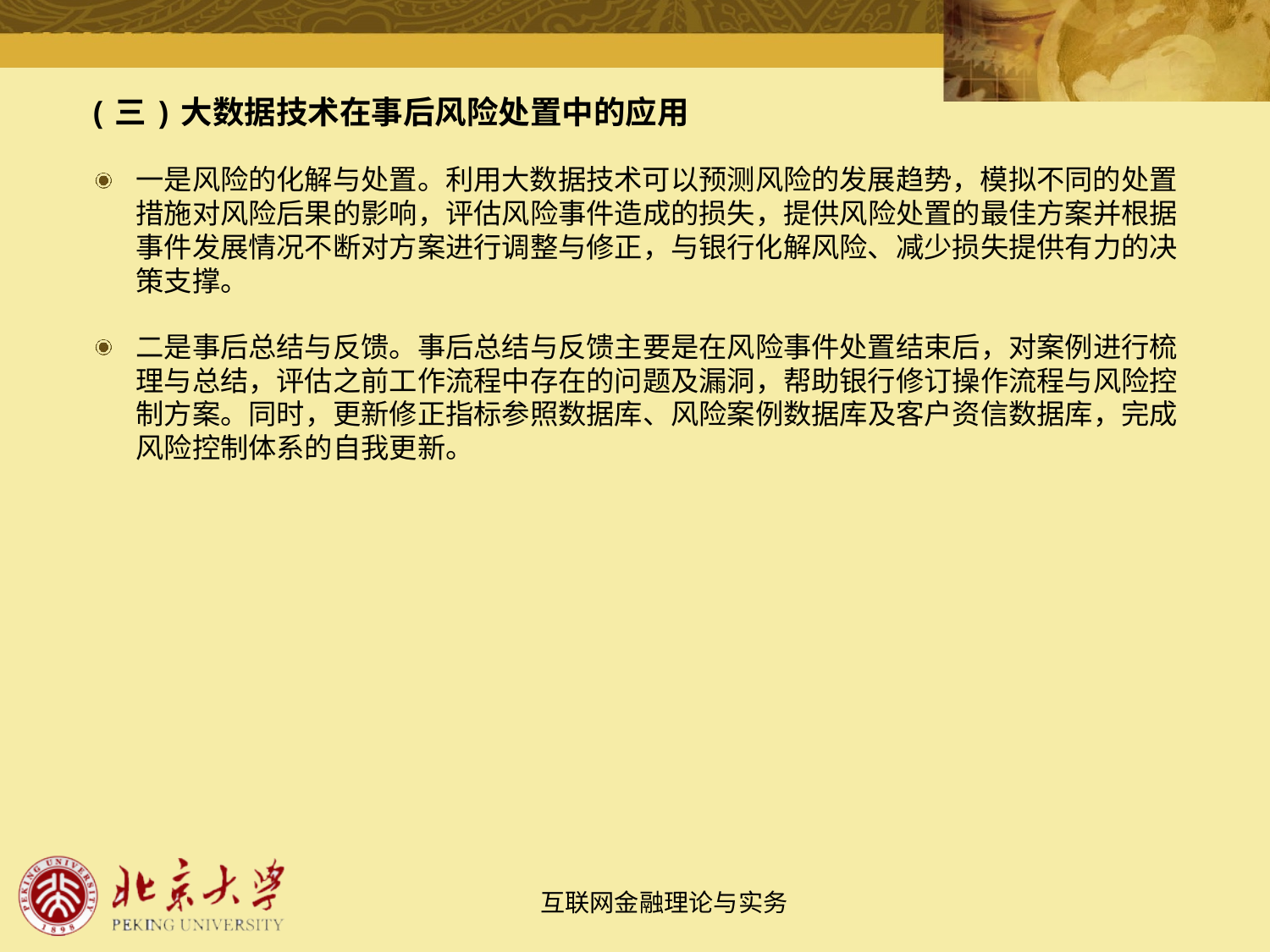

(三)大数据技术在事后风险处置中的应用
一是风险的化解与处置。利用大数据技术可以预测风险的发展趋势，模拟不同的处置措施对风险后果的影响，评估风险事件造成的损失，提供风险处置的最佳方案并根据事件发展情况不断对方案进行调整与修正，与银行化解风险、减少损失提供有力的决策支撑。
二是事后总结与反馈。事后总结与反馈主要是在风险事件处置结束后，对案例进行梳理与总结，评估之前工作流程中存在的问题及漏洞，帮助银行修订操作流程与风险控制方案。同时，更新修正指标参照数据库、风险案例数据库及客户资信数据库，完成风险控制体系的自我更新。